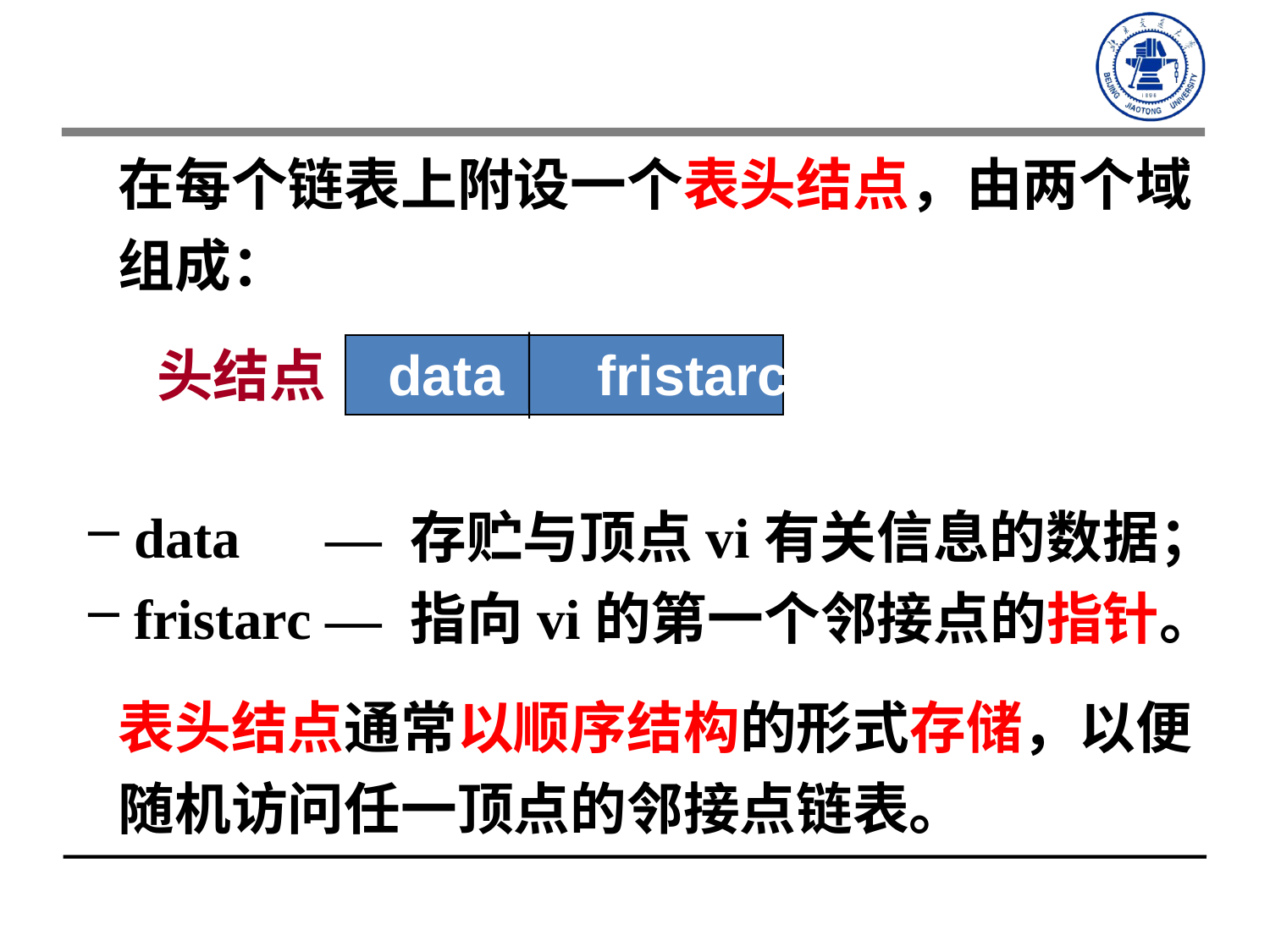

在每个链表上附设一个表头结点，由两个域组成：
                   data      fristarc

 data      — 存贮与顶点vi有关信息的数据；
 fristarc — 指向vi的第一个邻接点的指针。
表头结点通常以顺序结构的形式存储，以便随机访问任一顶点的邻接点链表。

头结点